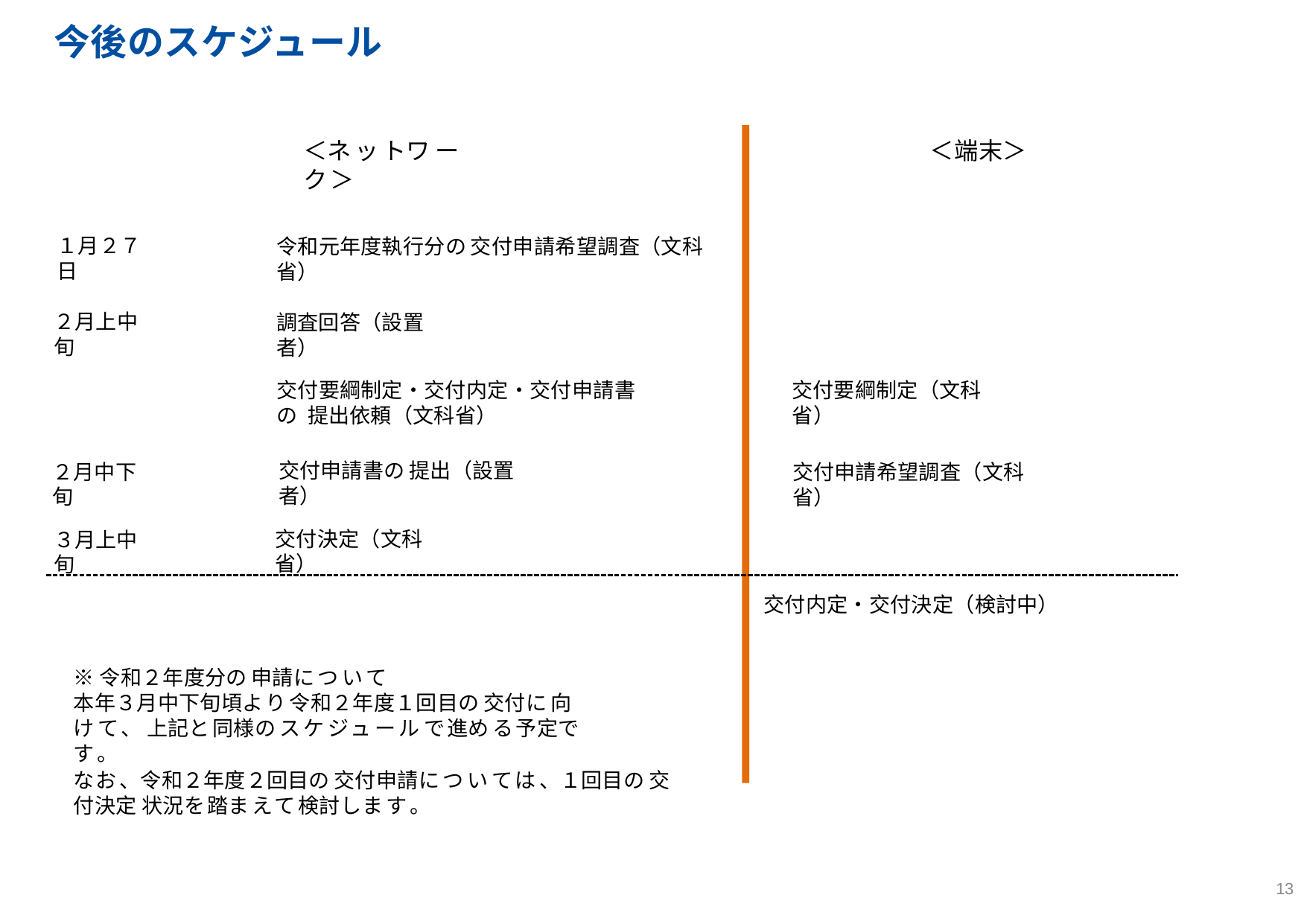

# 今後のスケジュール

＜ネットワーク＞
＜端末＞
１月２７日
令和元年度執行分の交付申請希望調査（文科省）
２月上中旬
調査回答（設置者）
交付要綱制定・交付内定・交付申請書の 提出依頼（文科省）
交付要綱制定（文科省）
交付申請書の提出（設置者）
２月中下旬
交付申請希望調査（文科省）
交付決定（文科省）
３月上中旬

交付内定・交付決定（検討中）

※令和２年度分の申請について
本年３月中下旬頃より令和２年度１回目の交付に向けて、 上記と同様のスケジュールで進める予定です。
なお、令和２年度２回目の交付申請については、１回目の交付決定 状況を踏まえて検討します。
13